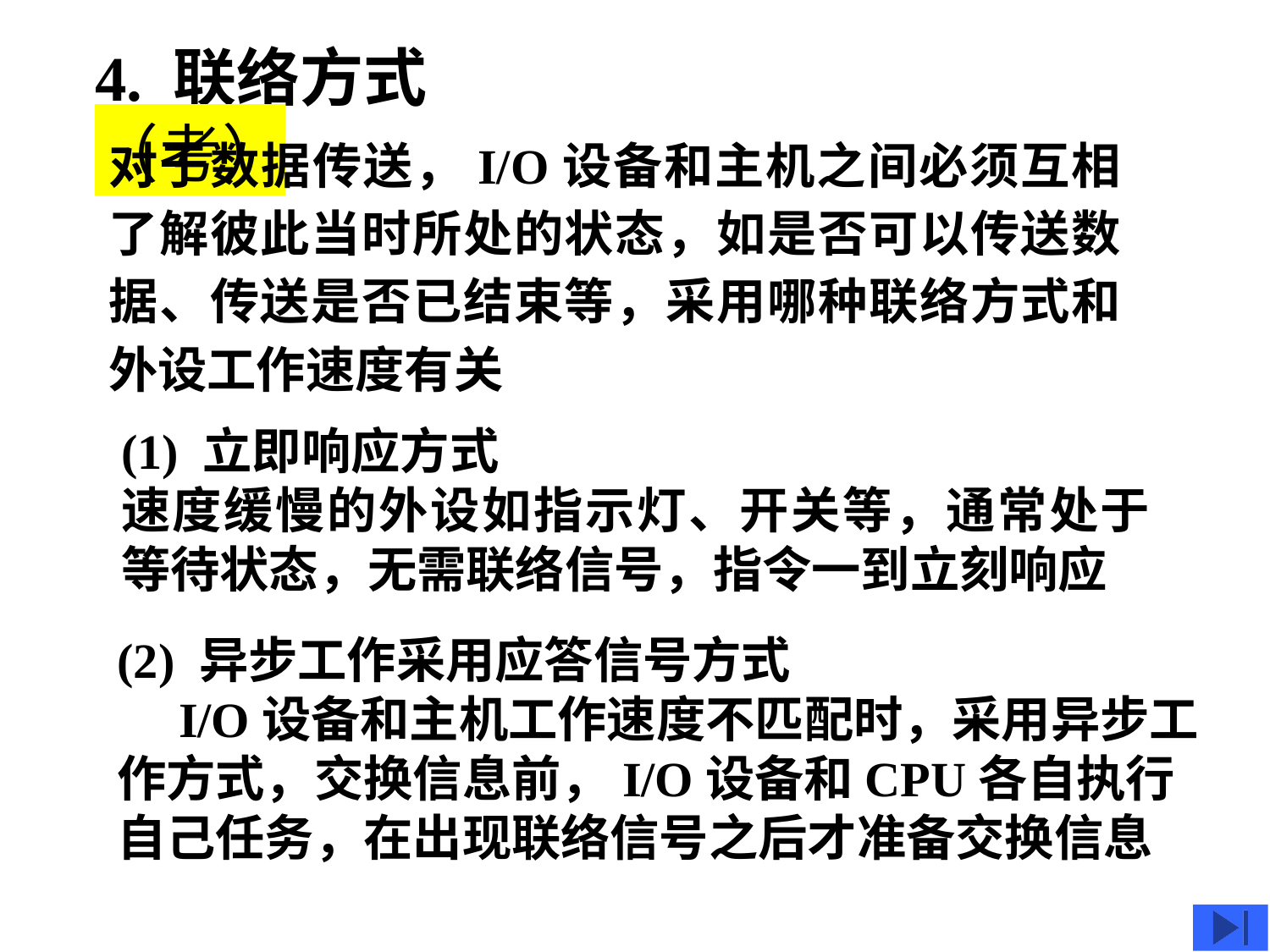

4. 联络方式（考）
对于数据传送，I/O设备和主机之间必须互相了解彼此当时所处的状态，如是否可以传送数据、传送是否已结束等，采用哪种联络方式和外设工作速度有关
(1) 立即响应方式
速度缓慢的外设如指示灯、开关等，通常处于等待状态，无需联络信号，指令一到立刻响应
(2) 异步工作采用应答信号方式
     I/O设备和主机工作速度不匹配时，采用异步工作方式，交换信息前，I/O设备和CPU各自执行自己任务，在出现联络信号之后才准备交换信息